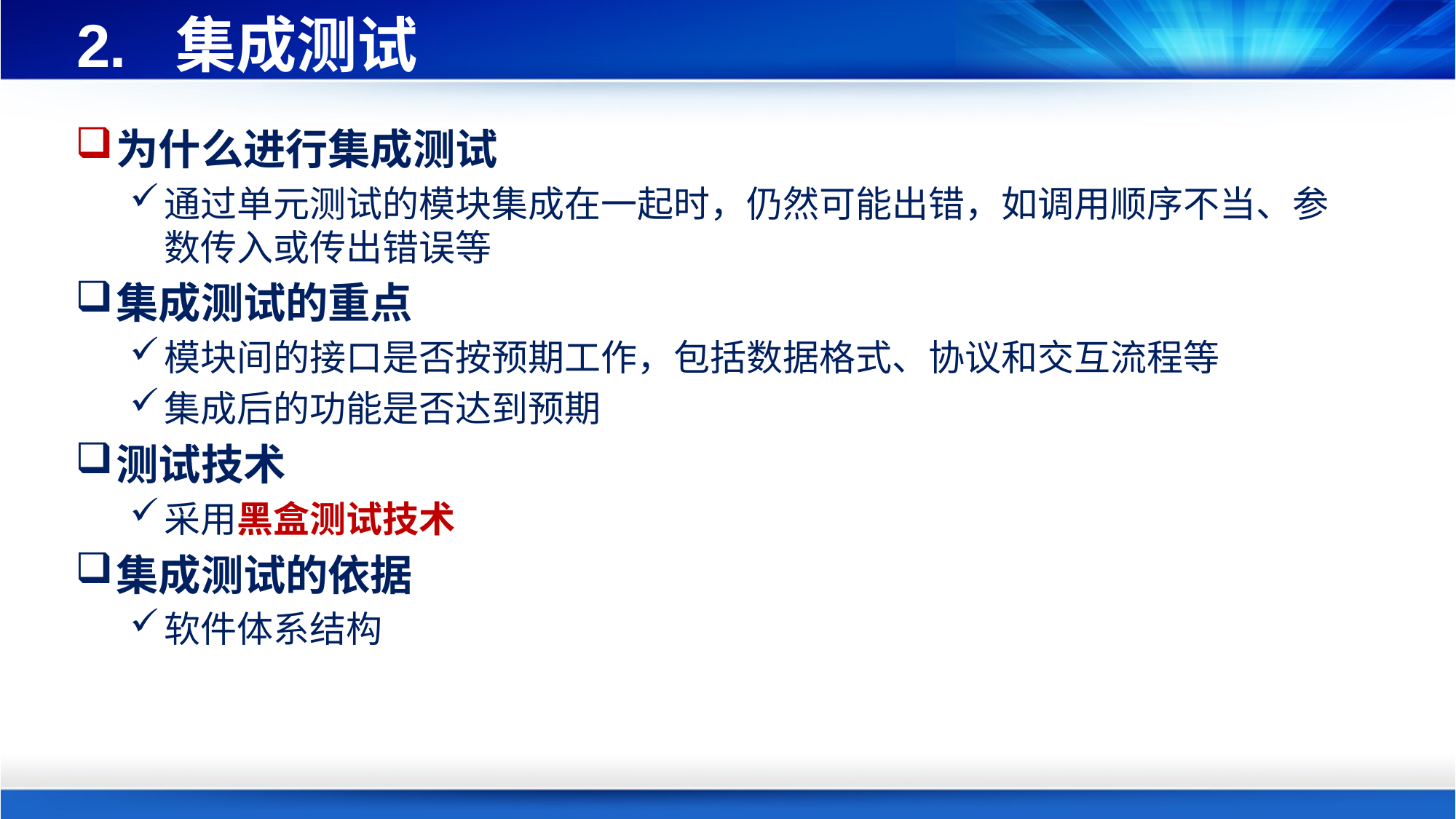

# 2.  集成测试
为什么进行集成测试
通过单元测试的模块集成在一起时，仍然可能出错，如调用顺序不当、参数传入或传出错误等
集成测试的重点
模块间的接口是否按预期工作，包括数据格式、协议和交互流程等
集成后的功能是否达到预期
测试技术
采用黑盒测试技术
集成测试的依据
软件体系结构